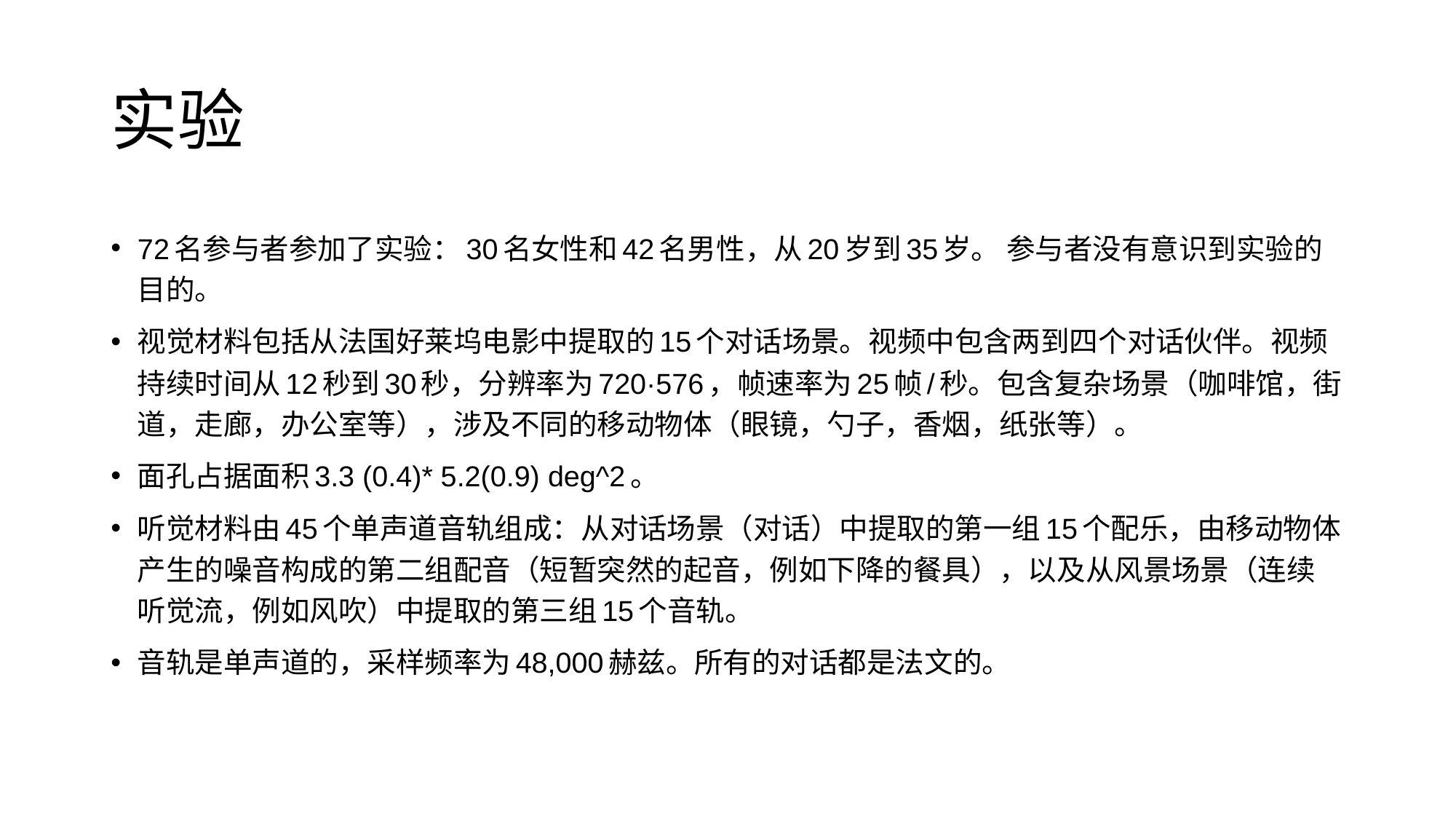

# 实验
72名参与者参加了实验：30名女性和42名男性，从20岁到35岁。 参与者没有意识到实验的目的。
视觉材料包括从法国好莱坞电影中提取的15个对话场景。视频中包含两到四个对话伙伴。视频持续时间从12秒到30秒，分辨率为720·576，帧速率为25帧/秒。包含复杂场景（咖啡馆，街道，走廊，办公室等），涉及不同的移动物体（眼镜，勺子，香烟，纸张等）。
面孔占据面积3.3 (0.4)* 5.2(0.9) deg^2。
听觉材料由45个单声道音轨组成：从对话场景（对话）中提取的第一组15个配乐，由移动物体产生的噪音构成的第二组配音（短暂突然的起音，例如下降的餐具），以及从风景场景（连续听觉流，例如风吹）中提取的第三组15个音轨。
音轨是单声道的，采样频率为48,000赫兹。所有的对话都是法文的。